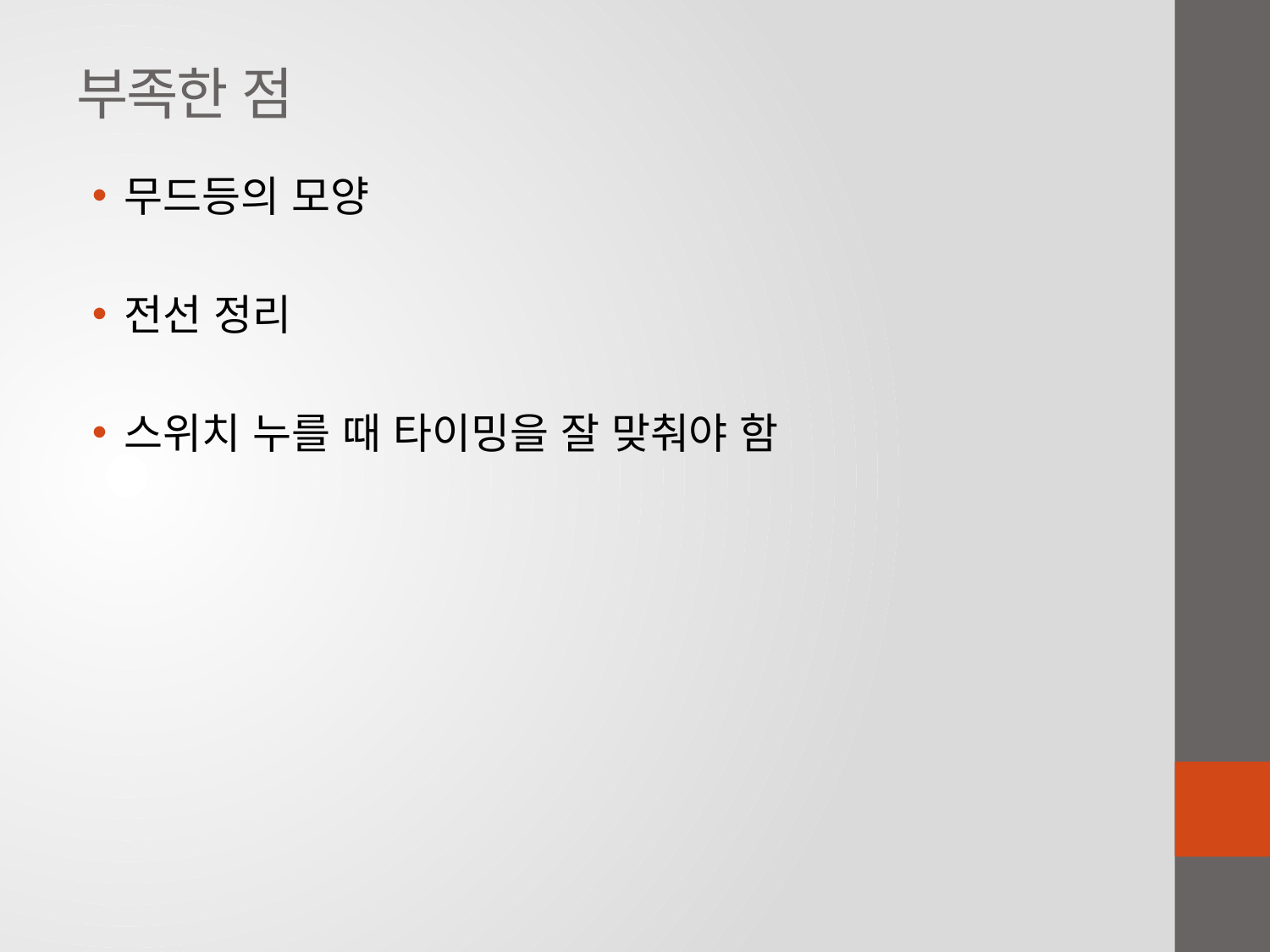

# 부족한 점
무드등의 모양

전선 정리

스위치 누를 때 타이밍을 잘 맞춰야 함